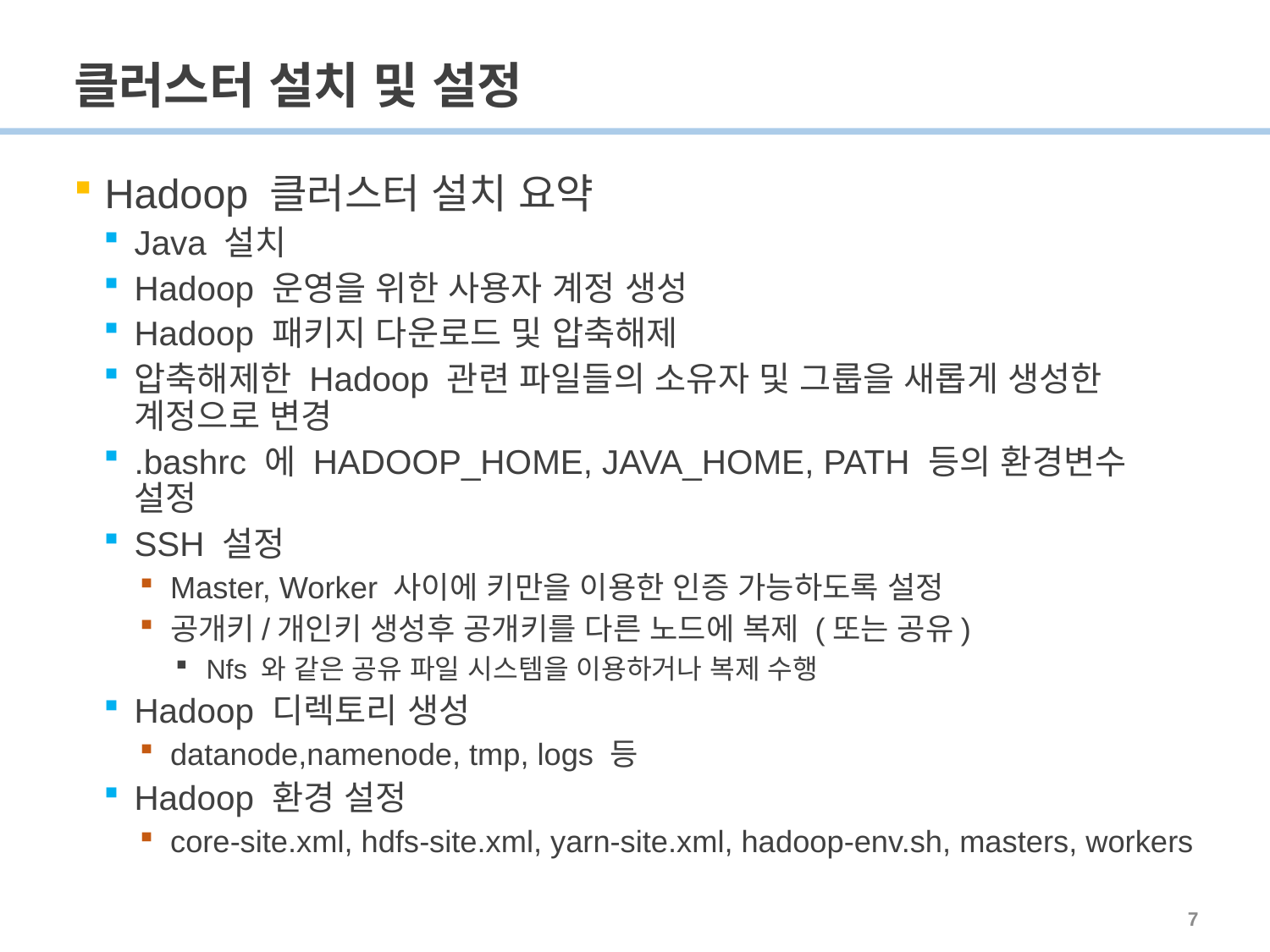

# 클러스터 설치 및 설정
Hadoop 클러스터 설치 요약
Java 설치
Hadoop 운영을 위한 사용자 계정 생성
Hadoop 패키지 다운로드 및 압축해제
압축해제한 Hadoop 관련 파일들의 소유자 및 그룹을 새롭게 생성한 계정으로 변경
.bashrc 에 HADOOP_HOME, JAVA_HOME, PATH 등의 환경변수 설정
SSH 설정
Master, Worker 사이에 키만을 이용한 인증 가능하도록 설정
공개키/개인키 생성후 공개키를 다른 노드에 복제 (또는 공유)
Nfs 와 같은 공유 파일 시스템을 이용하거나 복제 수행
Hadoop 디렉토리 생성
datanode,namenode, tmp, logs 등
Hadoop 환경 설정
core-site.xml, hdfs-site.xml, yarn-site.xml, hadoop-env.sh, masters, workers
7